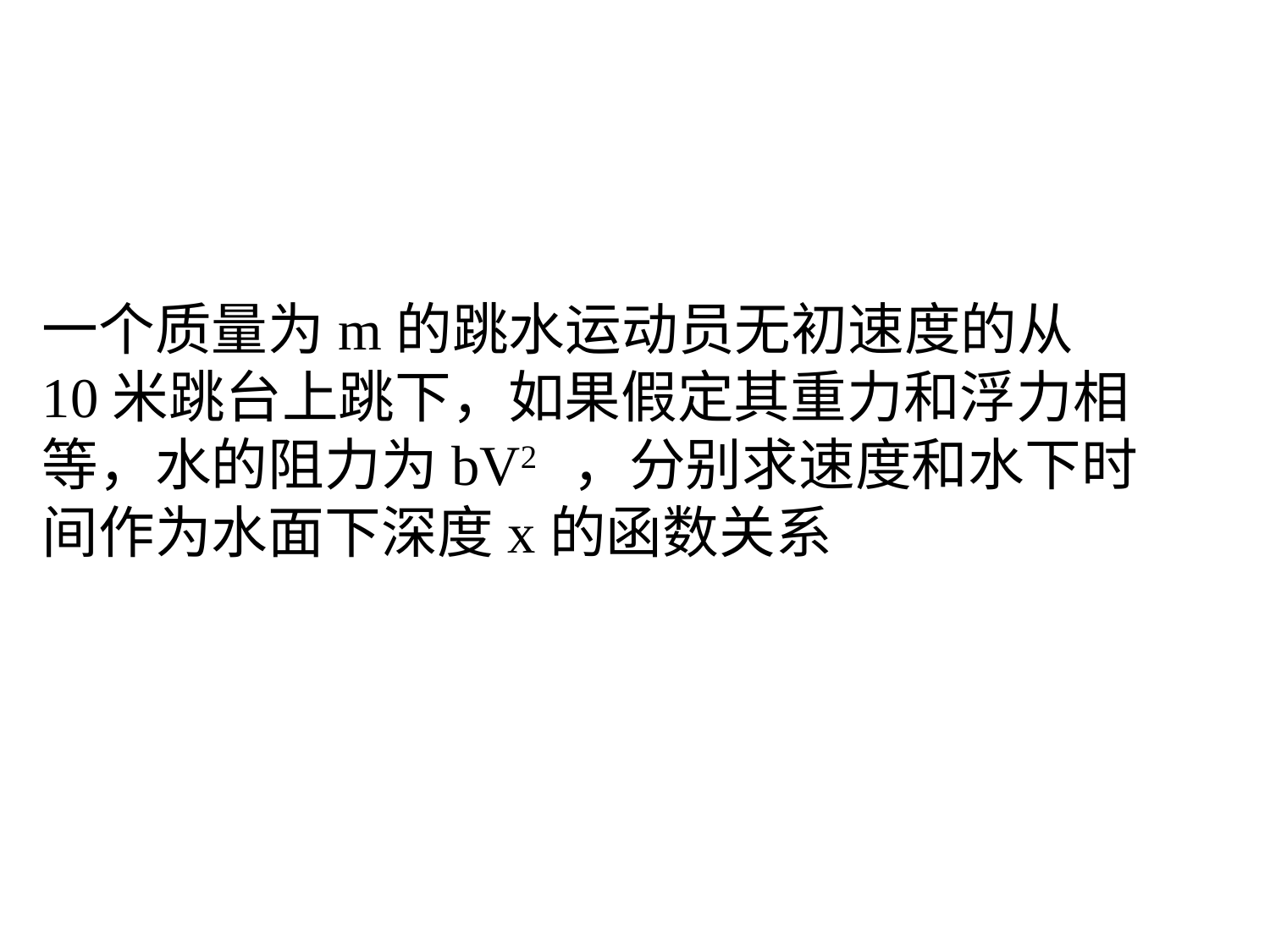

一个质量为m的跳水运动员无初速度的从10米跳台上跳下，如果假定其重力和浮力相等，水的阻力为bV2  ，分别求速度和水下时间作为水面下深度x的函数关系